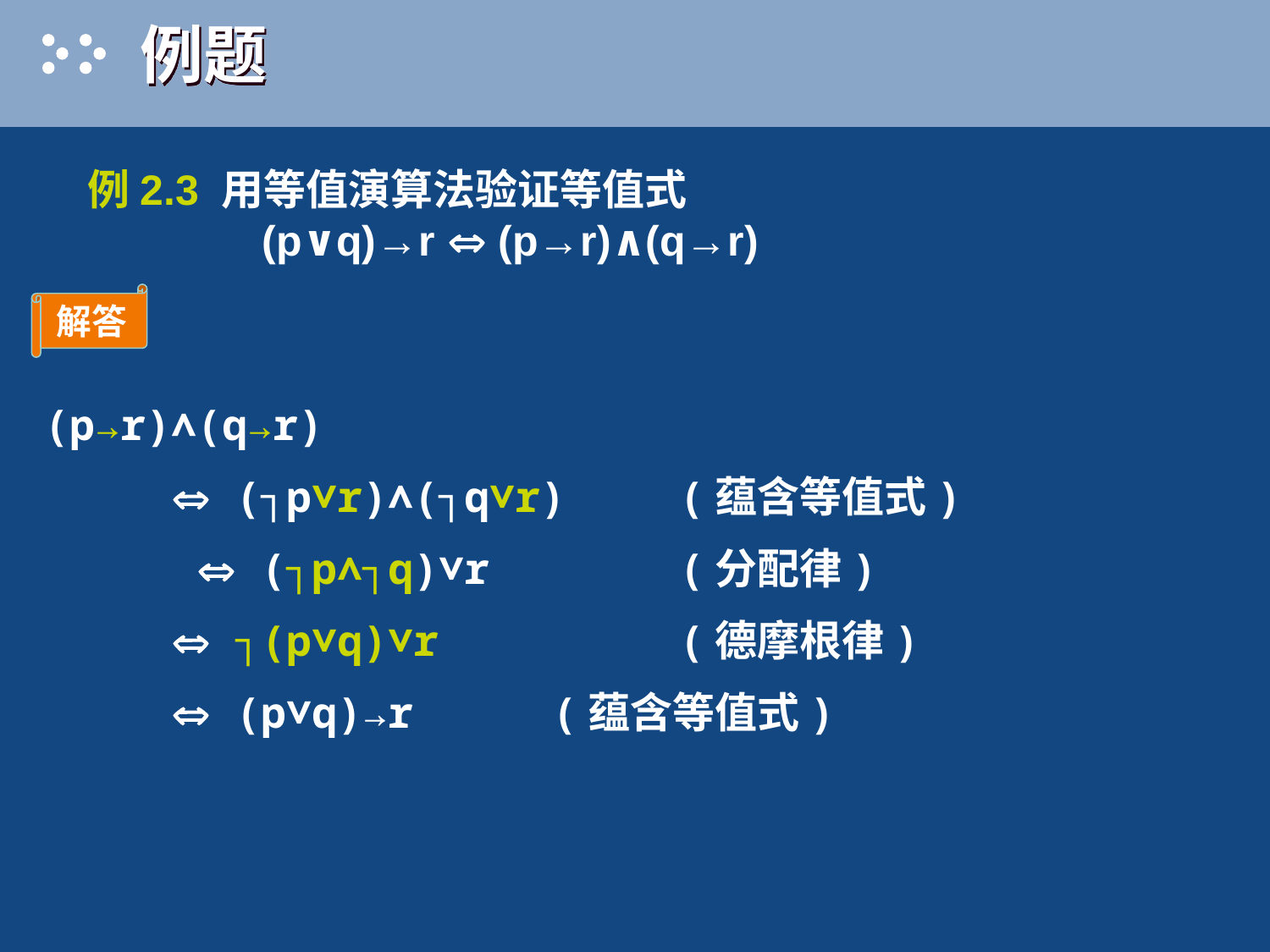

# 例题
例2.3 用等值演算法验证等值式
	(p∨q)→r ⇔ (p→r)∧(q→r)
解答
(p→r)∧(q→r)
	⇔ (┐p∨r)∧(┐q∨r)	(蕴含等值式)
      ⇔ (┐p∧┐q)∨r		(分配律)
	⇔ ┐(p∨q)∨r		(德摩根律)
	⇔ (p∨q)→r		(蕴含等值式)